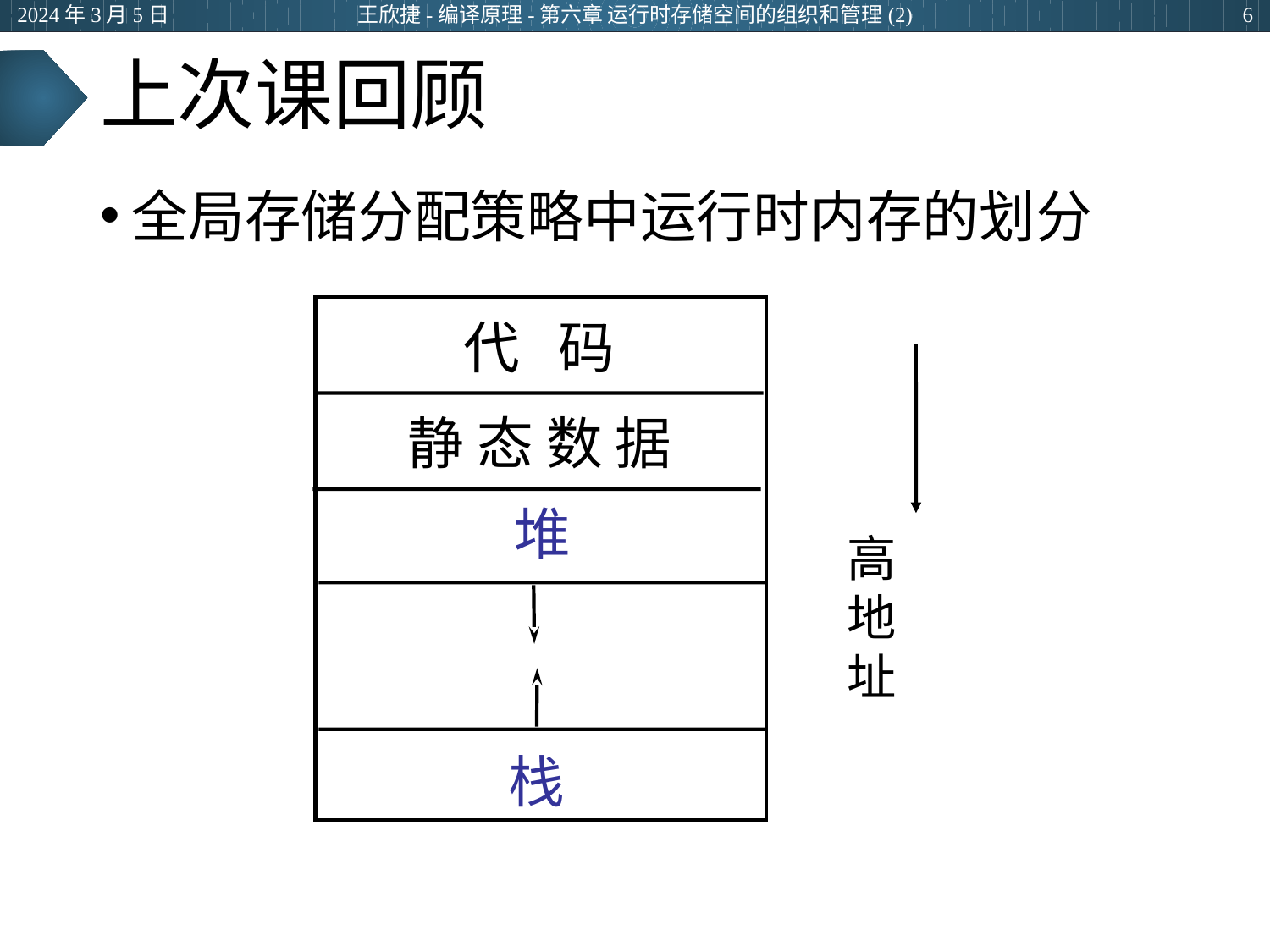

王欣捷-编译原理-第六章 运行时存储空间的组织和管理(2)
2024年3月5日
6
# 上次课回顾
全局存储分配策略中运行时内存的划分

代   码

静 态 数 据
堆

栈

高
地
址